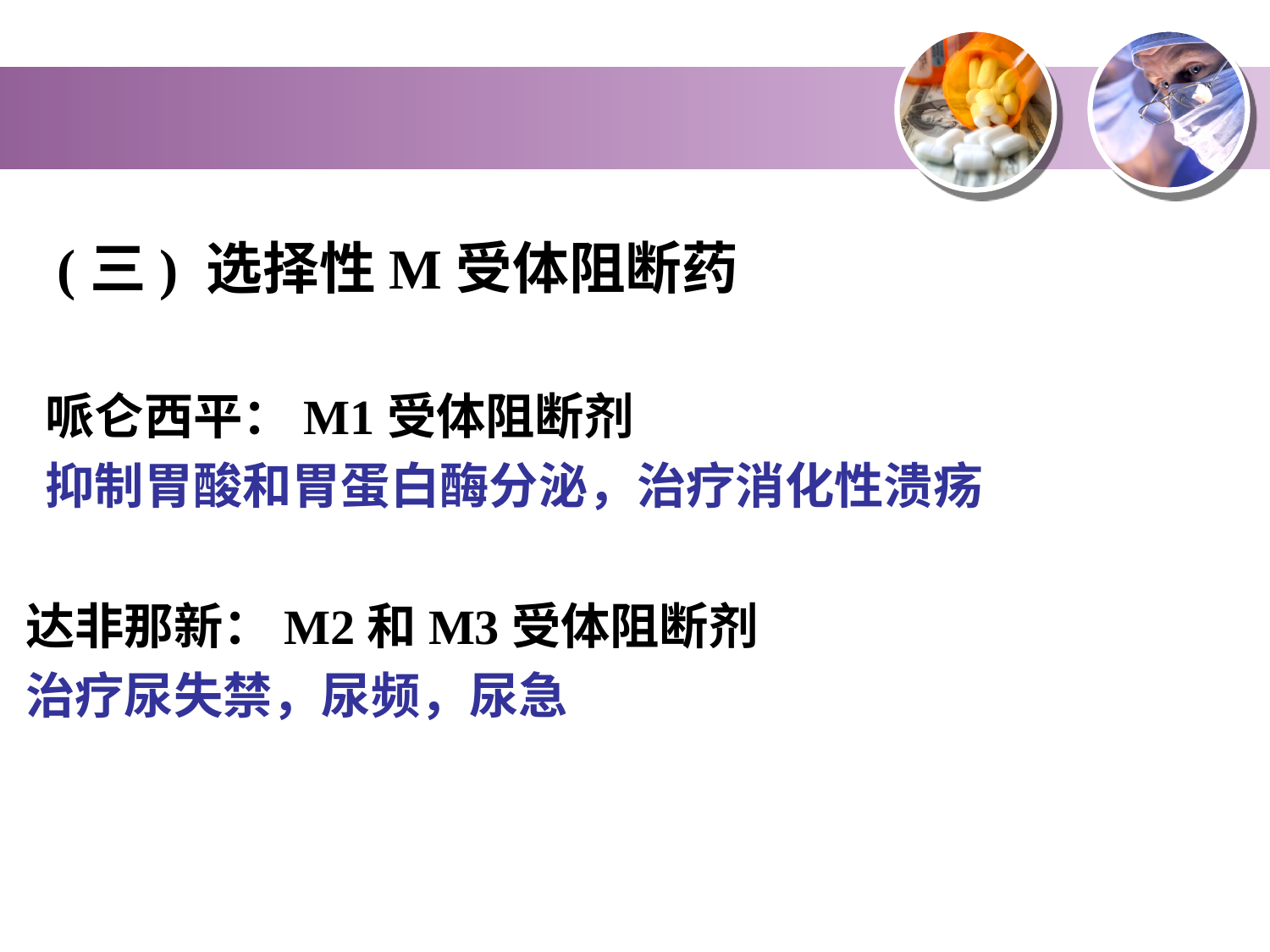

(三) 选择性M受体阻断药
哌仑西平：M1受体阻断剂
抑制胃酸和胃蛋白酶分泌，治疗消化性溃疡
达非那新：M2和M3受体阻断剂
治疗尿失禁，尿频，尿急